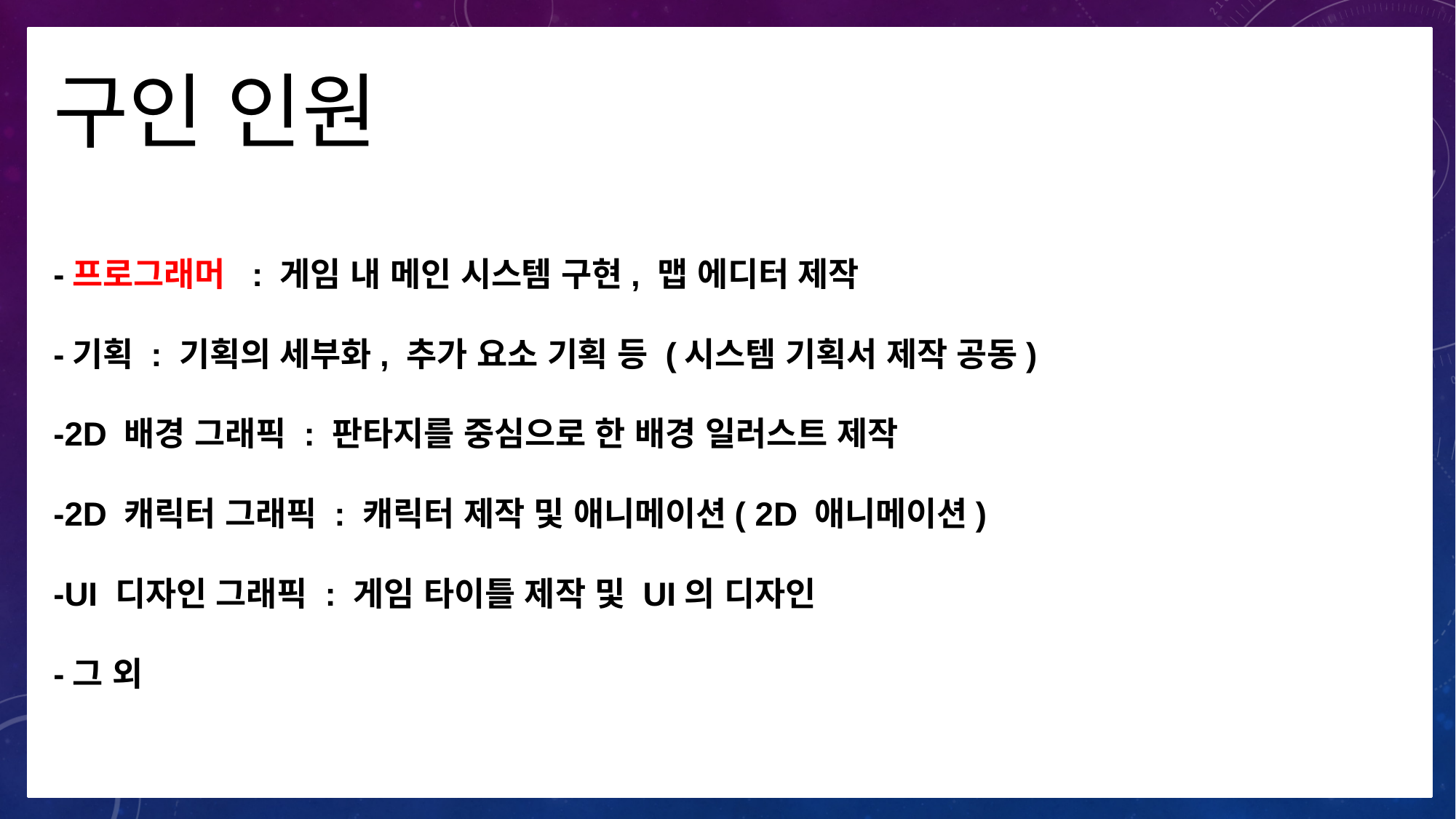

구인 인원

-프로그래머  : 게임 내 메인 시스템 구현, 맵 에디터 제작
-기획 : 기획의 세부화, 추가 요소 기획 등 (시스템 기획서 제작 공동)
-2D 배경 그래픽 : 판타지를 중심으로 한 배경 일러스트 제작
-2D 캐릭터 그래픽 : 캐릭터 제작 및 애니메이션( 2D 애니메이션)
-UI 디자인 그래픽 : 게임 타이틀 제작 및 UI의 디자인
-그 외